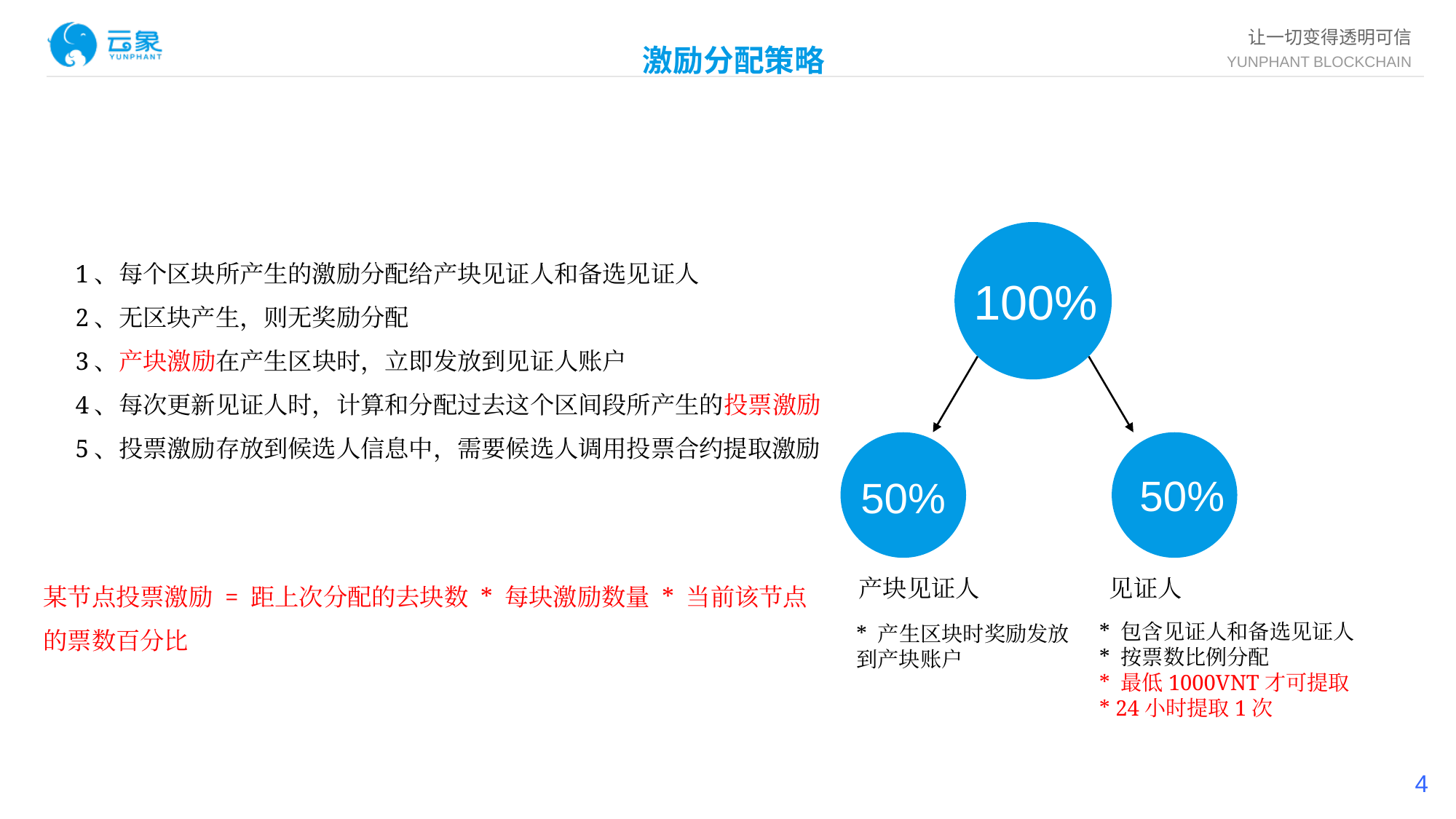

激励分配策略

100%
1、每个区块所产生的激励分配给产块见证人和备选见证人
2、无区块产生，则无奖励分配
3、产块激励在产生区块时，立即发放到见证人账户
4、每次更新见证人时，计算和分配过去这个区间段所产生的投票激励
5、投票激励存放到候选人信息中，需要候选人调用投票合约提取激励

50%

50%
某节点投票激励 = 距上次分配的去块数 * 每块激励数量 * 当前该节点的票数百分比
产块见证人
见证人
* 包含见证人和备选见证人
* 按票数比例分配
* 最低1000VNT才可提取
* 24小时提取1次
* 产生区块时奖励发放到产块账户